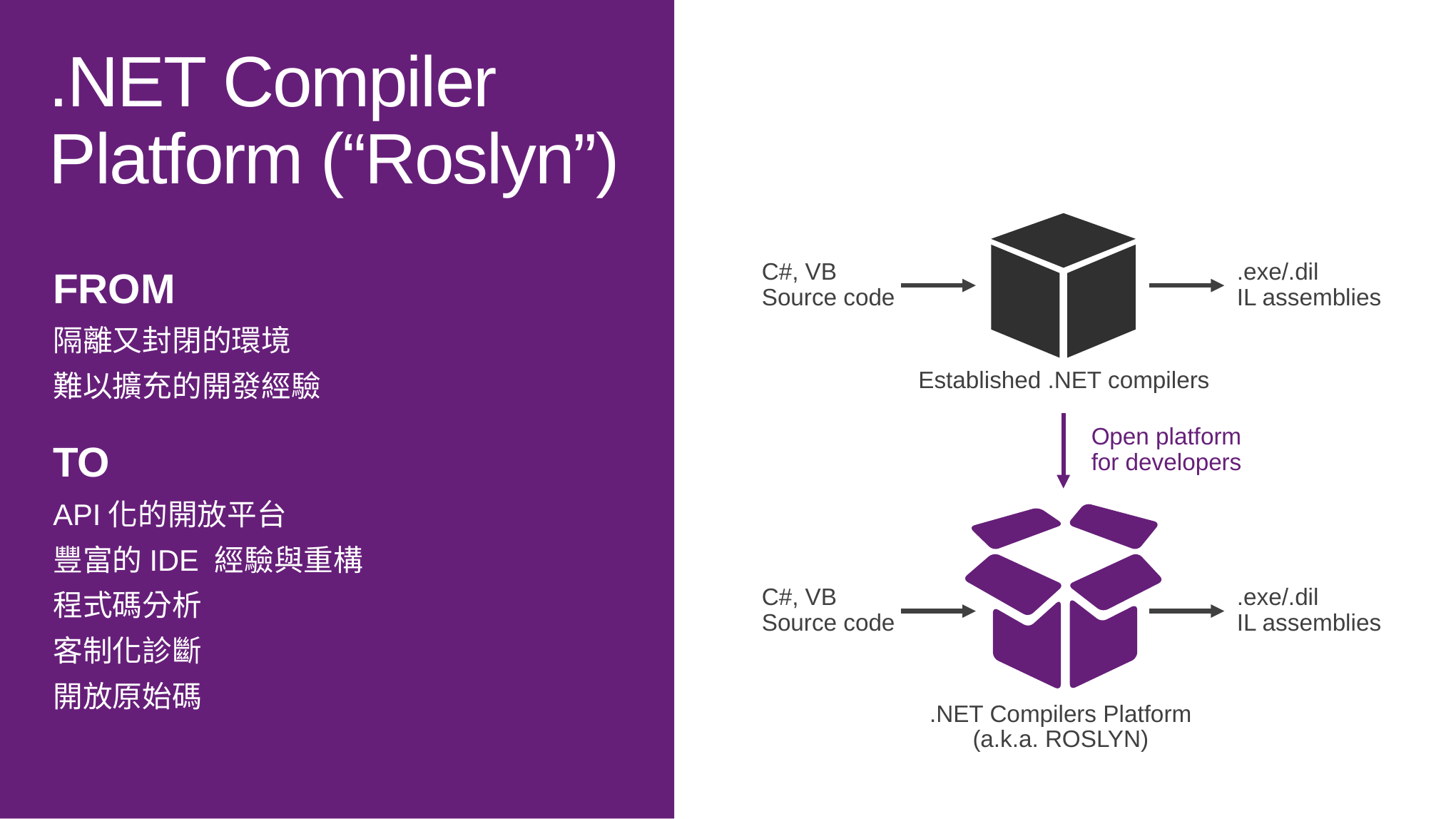

# .NET Compiler Platform (“Roslyn”)

C#, VB
Source code
.exe/.dil
IL assemblies
FROM
隔離又封閉的環境
難以擴充的開發經驗
Established .NET compilers
Open platform
for developers
TO
API化的開放平台
豐富的IDE 經驗與重構
程式碼分析
客制化診斷
開放原始碼

C#, VB
Source code
.exe/.dil
IL assemblies
.NET Compilers Platform
(a.k.a. ROSLYN)